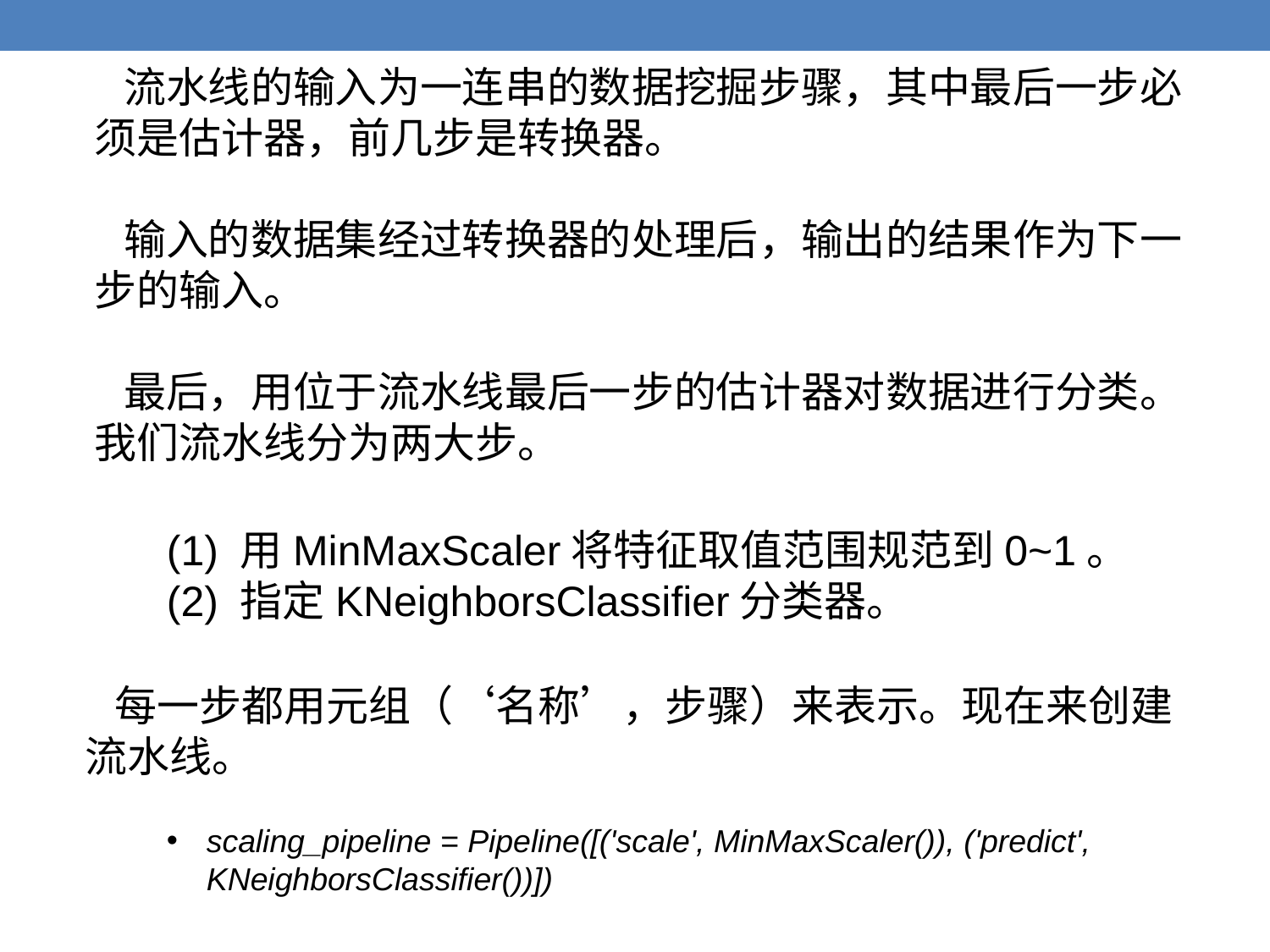

流水线的输入为一连串的数据挖掘步骤，其中最后一步必须是估计器，前几步是转换器。

  输入的数据集经过转换器的处理后，输出的结果作为下一步的输入。

  最后，用位于流水线最后一步的估计器对数据进行分类。我们流水线分为两大步。
(1) 用MinMaxScaler将特征取值范围规范到0~1。
(2) 指定KNeighborsClassifier分类器。
  每一步都用元组（‘名称’，步骤）来表示。现在来创建流水线。
scaling_pipeline = Pipeline([('scale', MinMaxScaler()), ('predict', KNeighborsClassifier())])